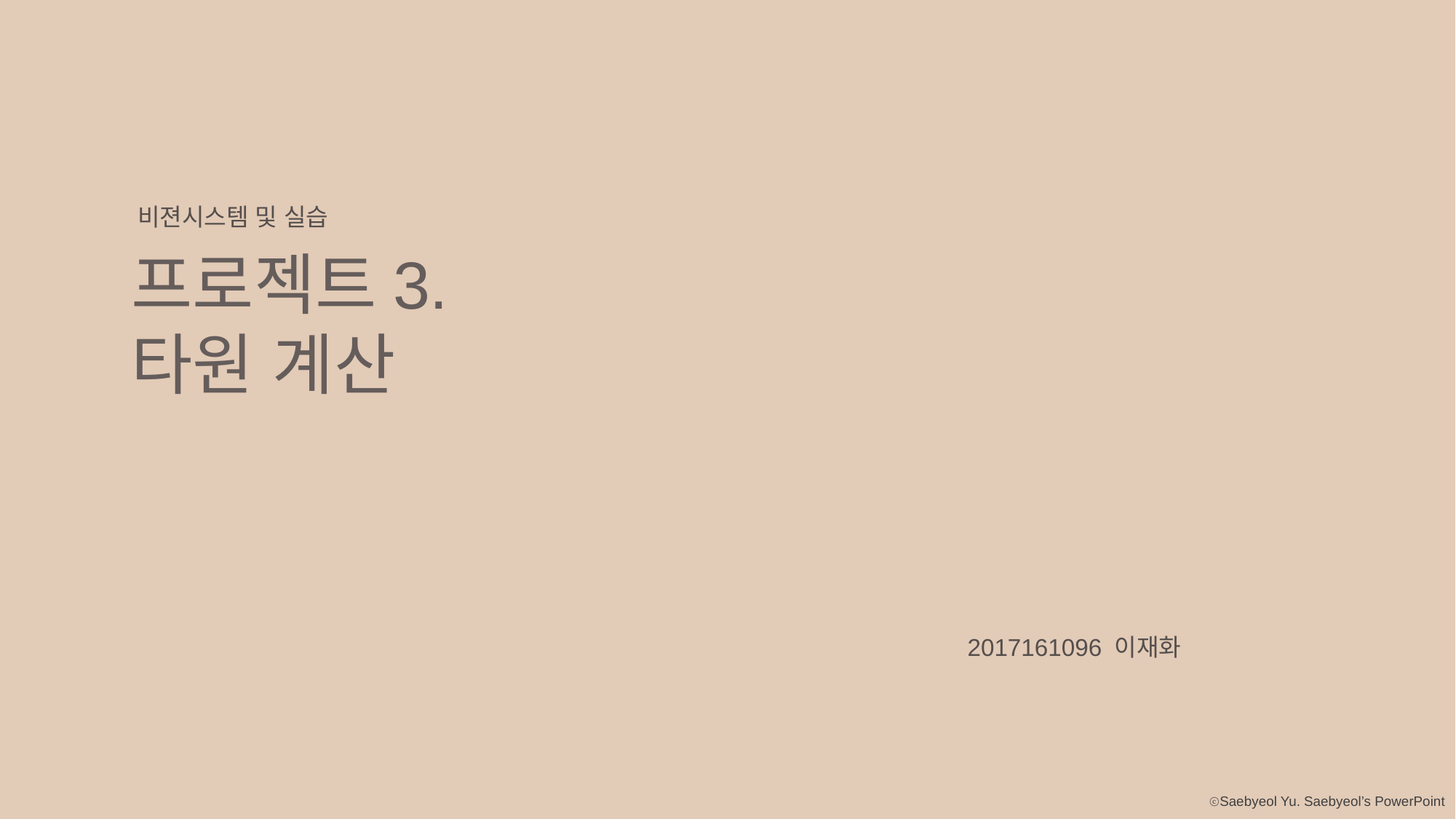

비젼시스템 및 실습
프로젝트3.
타원 계산
2017161096 이재화